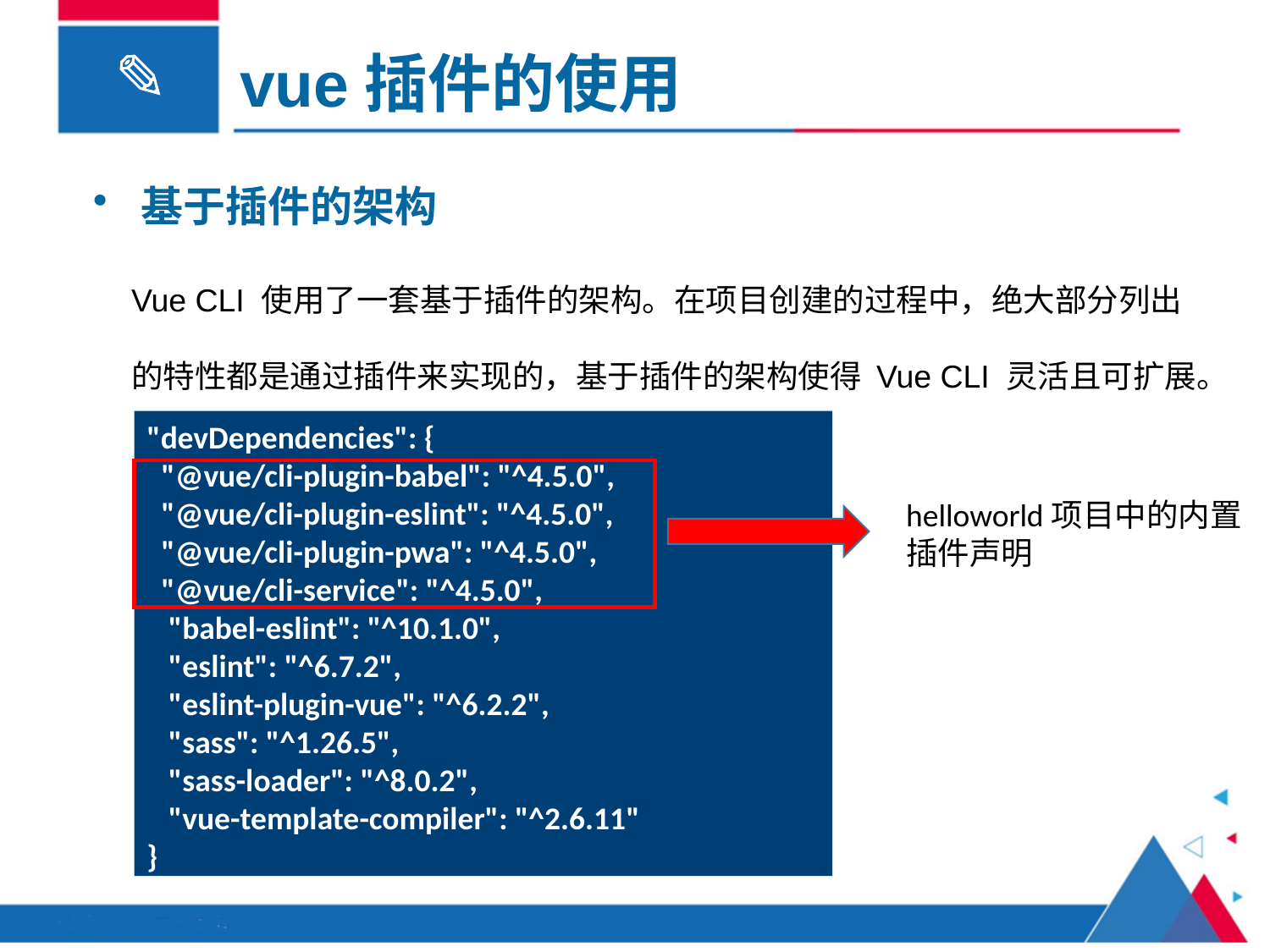

vue插件的使用
基于插件的架构
Vue CLI 使用了一套基于插件的架构。在项目创建的过程中，绝大部分列出的特性都是通过插件来实现的，基于插件的架构使得 Vue CLI 灵活且可扩展。
"devDependencies": {
  "@vue/cli-plugin-babel": "^4.5.0",
  "@vue/cli-plugin-eslint": "^4.5.0",
  "@vue/cli-plugin-pwa": "^4.5.0",
  "@vue/cli-service": "^4.5.0",
   "babel-eslint": "^10.1.0",
   "eslint": "^6.7.2",
   "eslint-plugin-vue": "^6.2.2",
   "sass": "^1.26.5",
   "sass-loader": "^8.0.2",
   "vue-template-compiler": "^2.6.11"
}

helloworld项目中的内置插件声明